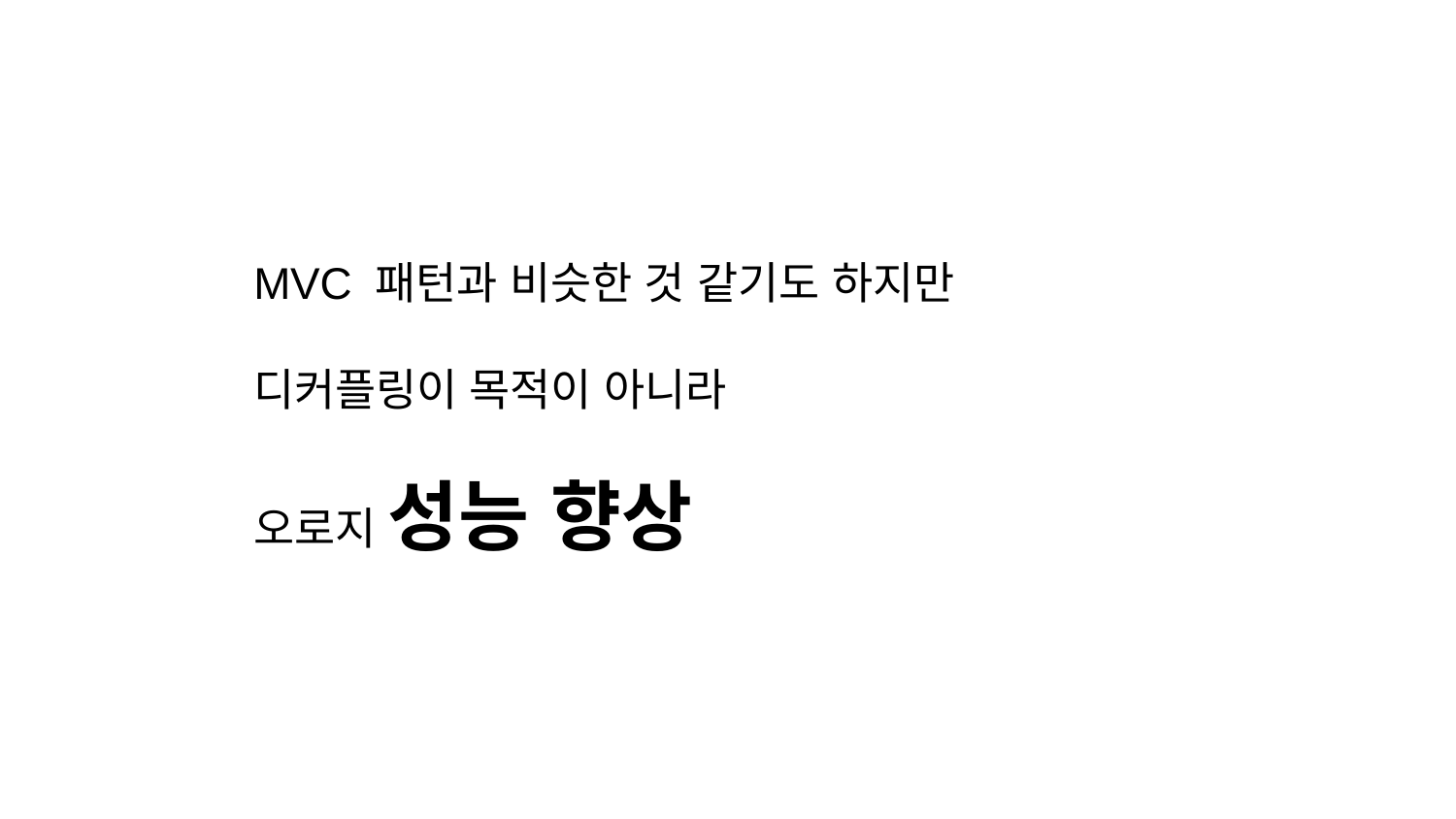

MVC 패턴과 비슷한 것 같기도 하지만

디커플링이 목적이 아니라

오로지 성능 향상